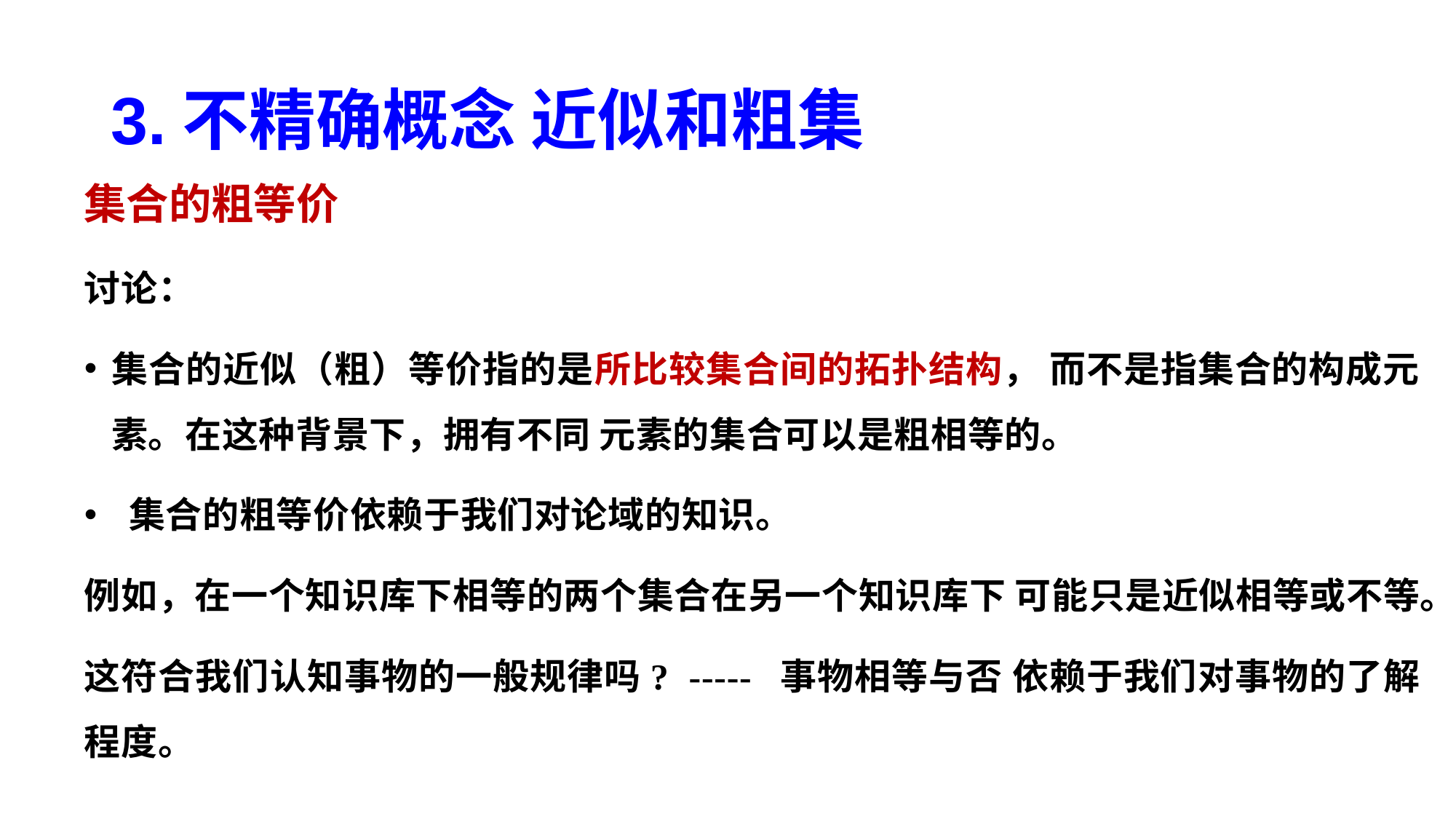

# 3.不精确概念 近似和粗集
集合的粗等价
讨论：
集合的近似（粗）等价指的是所比较集合间的拓扑结构， 而不是指集合的构成元素。在这种背景下，拥有不同 元素的集合可以是粗相等的。
 集合的粗等价依赖于我们对论域的知识。
例如，在一个知识库下相等的两个集合在另一个知识库下 可能只是近似相等或不等。
这符合我们认知事物的一般规律吗?  -----  事物相等与否 依赖于我们对事物的了解程度。